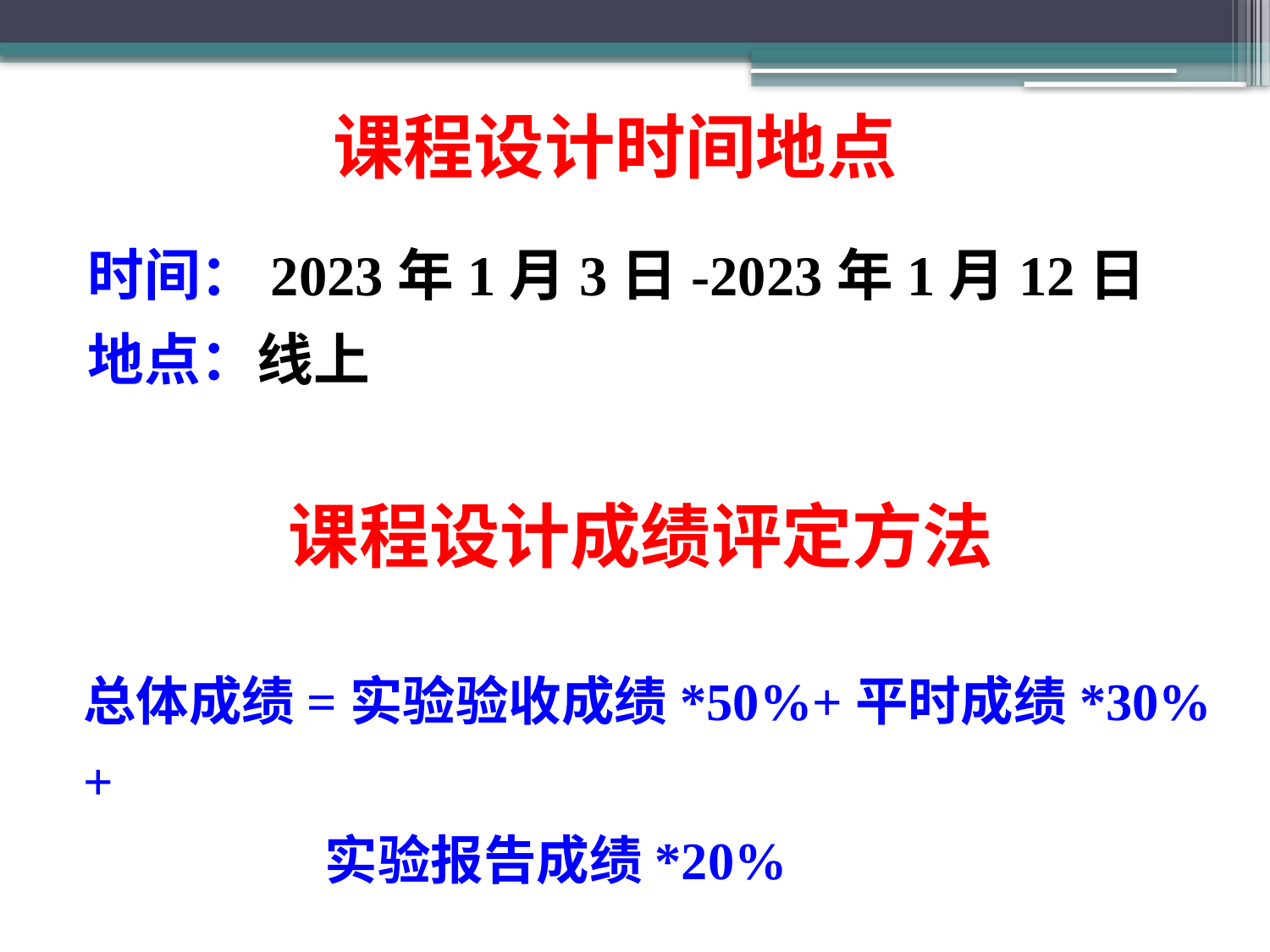

课程设计时间地点
时间：2023年1月3日-2023年1月12日
地点：线上
课程设计成绩评定方法
总体成绩=实验验收成绩*50%+平时成绩*30%+
                   实验报告成绩*20%